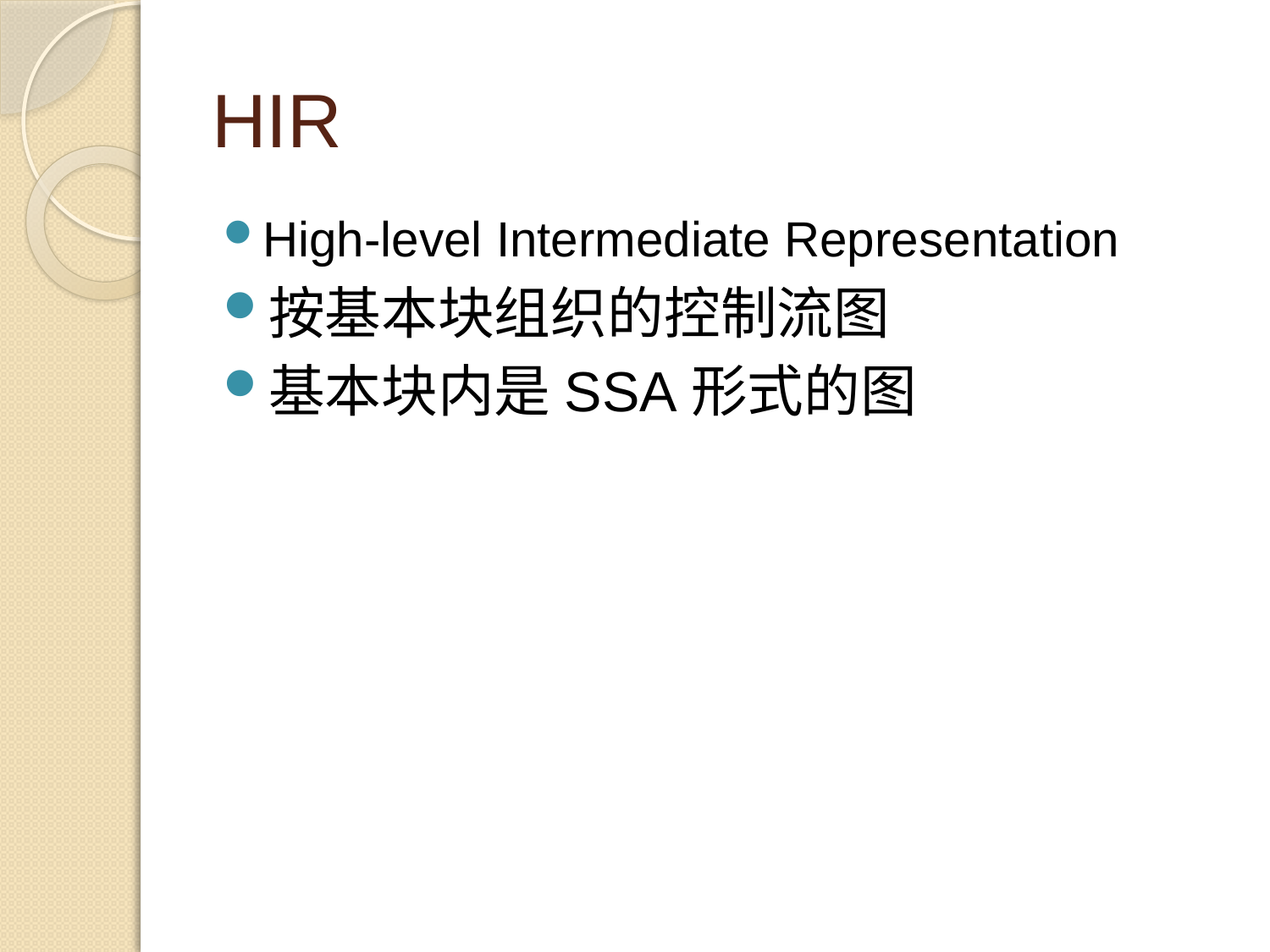

# HIR
High-level Intermediate Representation
按基本块组织的控制流图
基本块内是SSA形式的图